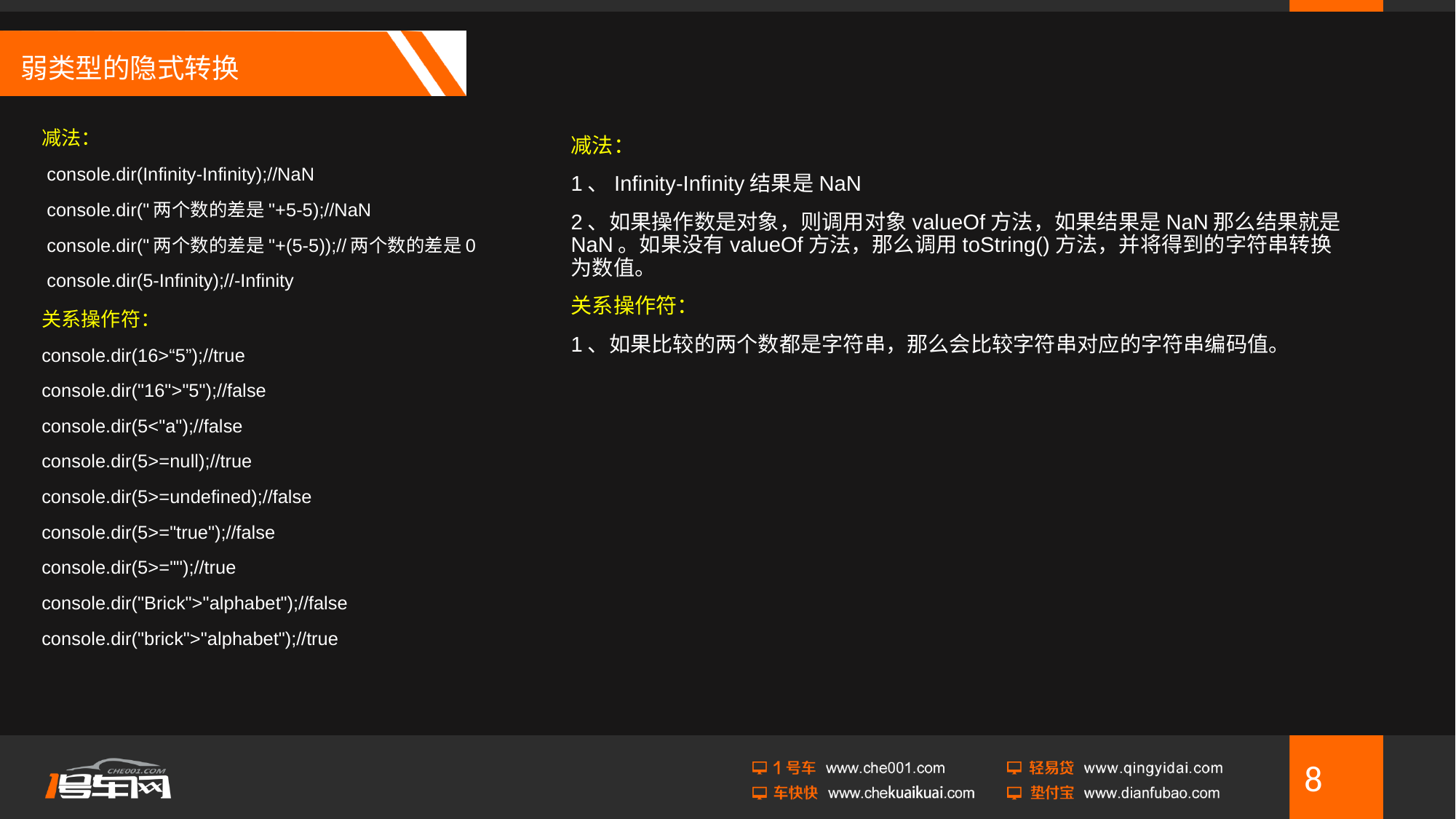

# 弱类型的隐式转换
减法：
 console.dir(Infinity-Infinity);//NaN
 console.dir("两个数的差是"+5-5);//NaN
 console.dir("两个数的差是"+(5-5));//两个数的差是0
 console.dir(5-Infinity);//-Infinity
关系操作符：
console.dir(16>“5”);//true
console.dir("16">"5");//false
console.dir(5<"a");//false
console.dir(5>=null);//true
console.dir(5>=undefined);//false
console.dir(5>="true");//false
console.dir(5>="");//true
console.dir("Brick">"alphabet");//false
console.dir("brick">"alphabet");//true

减法：
1、Infinity-Infinity结果是NaN
2、如果操作数是对象，则调用对象valueOf方法，如果结果是NaN那么结果就是NaN。如果没有valueOf方法，那么调用toString()方法，并将得到的字符串转换为数值。
关系操作符：
1、如果比较的两个数都是字符串，那么会比较字符串对应的字符串编码值。

8